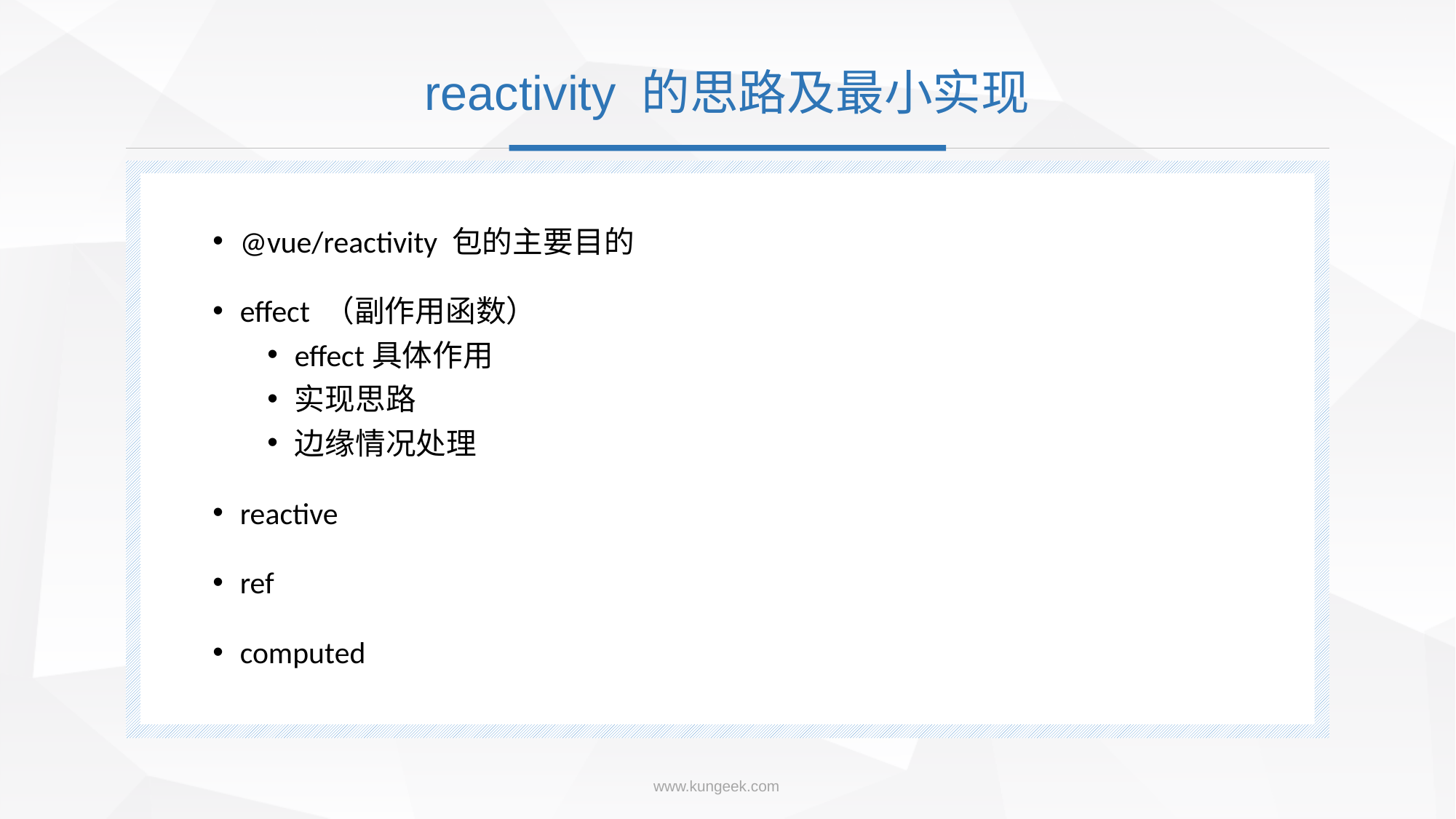

# reactivity 的思路及最小实现
@vue/reactivity 包的主要目的
effect （副作用函数）
effect具体作用
实现思路
边缘情况处理
reactive
ref
computed